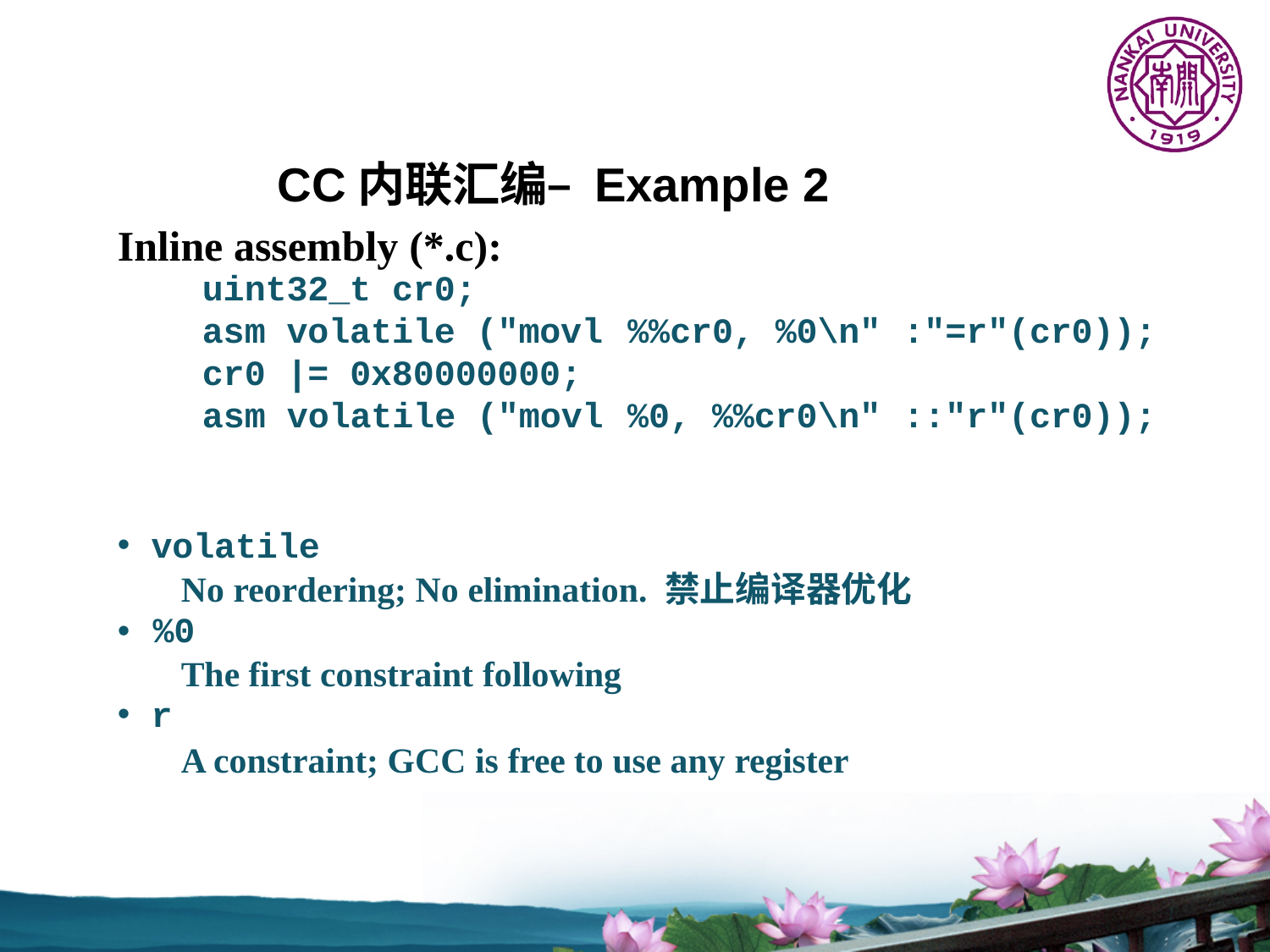

# CC内联汇编– Example 2
Inline assembly (*.c):
| uint32\_t cr0; |  |  |
| --- | --- | --- |
| asm volatile ("movl | %%cr0, %0\n" | :"=r"(cr0)); |
| cr0 |= 0x80000000; |  |  |
| asm volatile ("movl | %0, %%cr0\n" | ::"r"(cr0)); |
volatile
No reordering; No elimination. 禁止编译器优化
•	%0
The first constraint following
r
A constraint; GCC is free to use any register